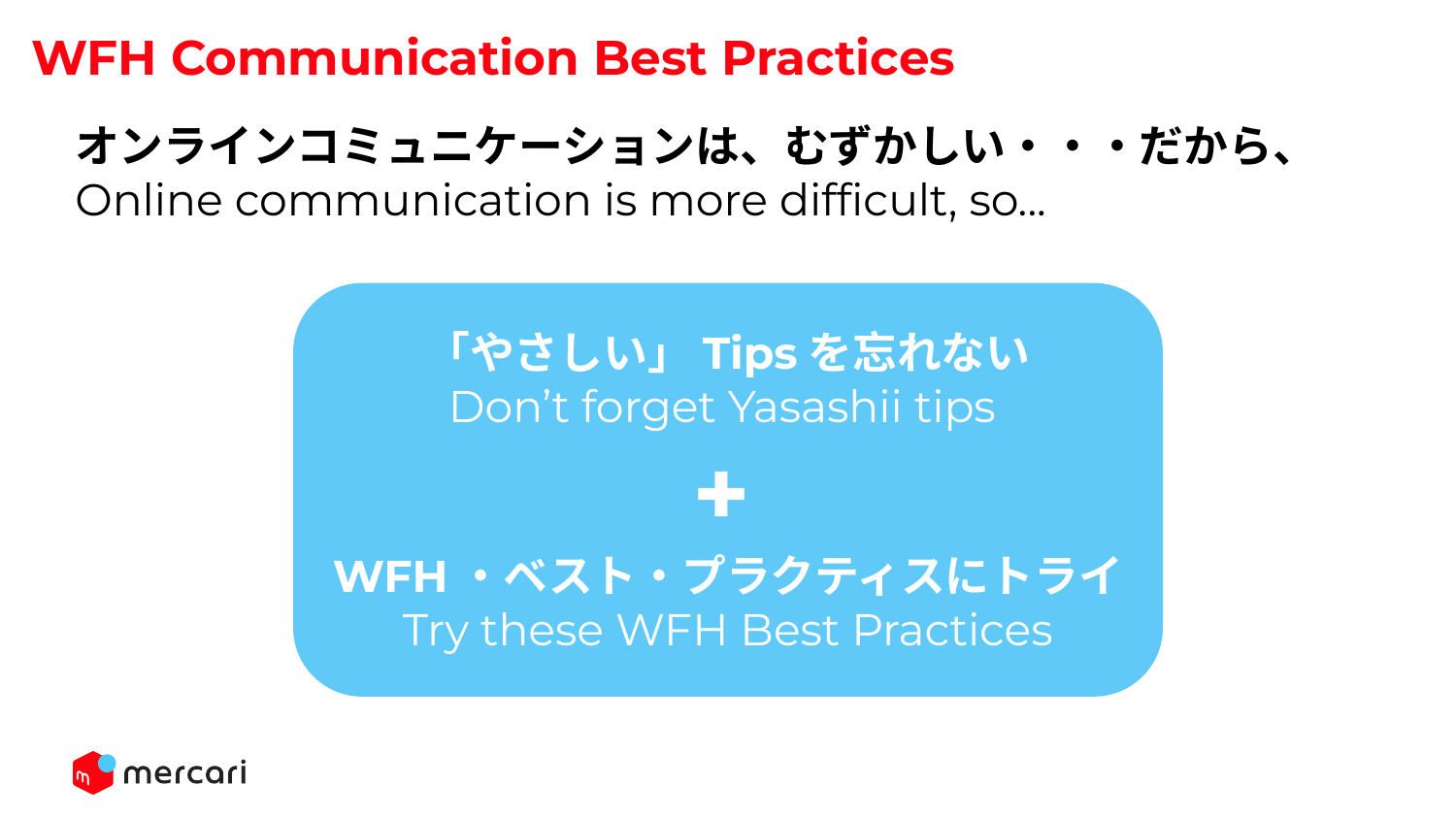

WFH Communication Best Practices
オンラインコミュニケーションは、むずかしい・・・だから、
Online communication is more difficult, so...

「やさしい」Tipsを忘れない
Don’t forget Yasashii tips
+
WFH・ベスト・プラクティスにトライ
Try these WFH Best Practices